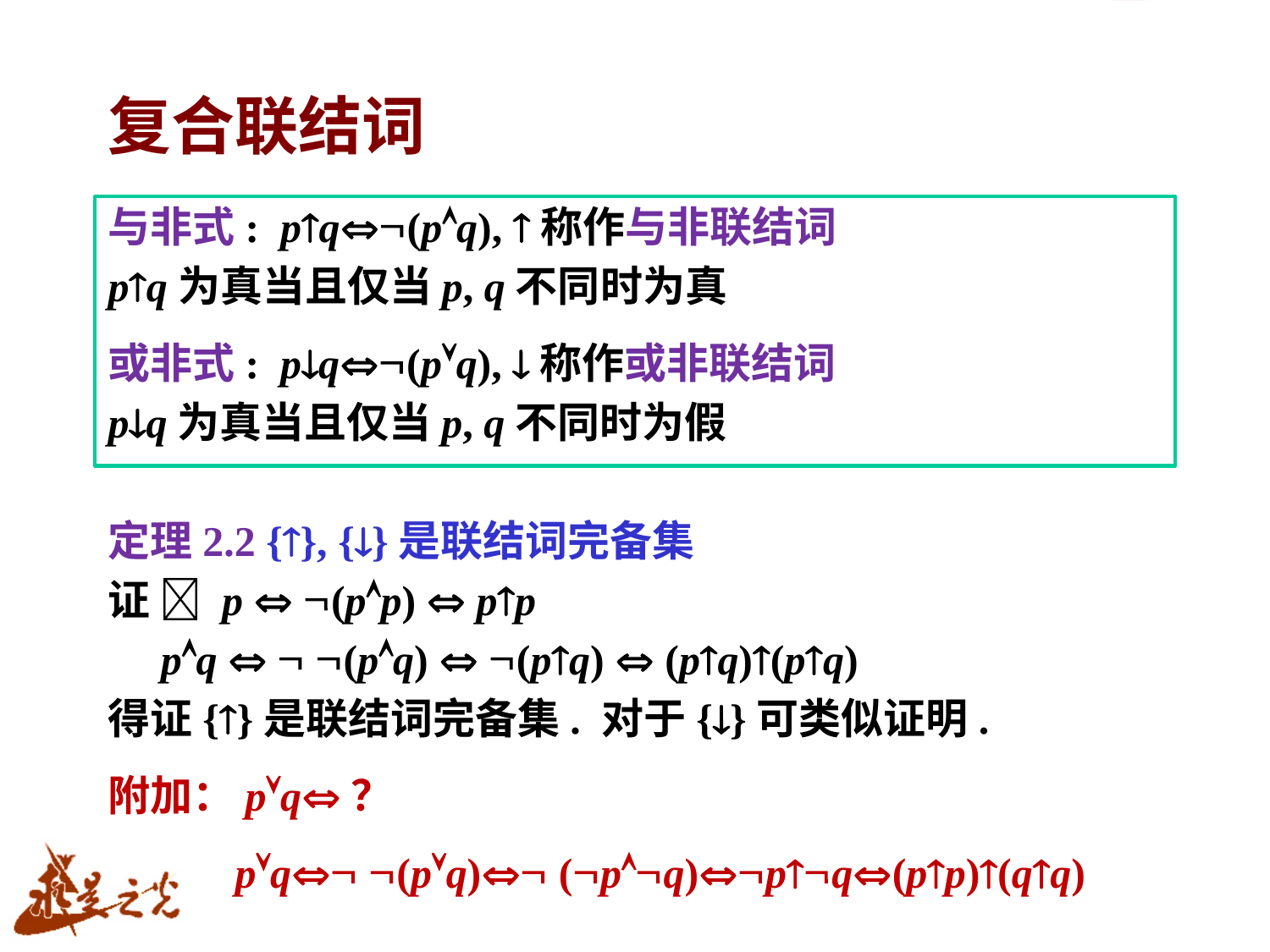

# 复合联结词
与非式:  p↑q⇔¬(p∧q), ↑称作与非联结词
p↑q为真当且仅当p, q不同时为真
或非式:  p↓q⇔¬(p∨q), ↓称作或非联结词
p↓q为真当且仅当p, q不同时为假

定理2.2 {↑}, {↓}是联结词完备集
证 ¬ p ⇔ ¬(p∧p) ⇔ p↑p
     p∧q ⇔ ¬ ¬(p∧q) ⇔ ¬(p↑q) ⇔ (p↑q)↑(p↑q)
得证{↑}是联结词完备集. 对于{↓}可类似证明.
附加：p∨q⇔？
            p∨q⇔¬ ¬(p∨q)⇔¬ (¬p∧¬q)⇔¬p↑¬q⇔(p↑p)↑(q↑q)

19